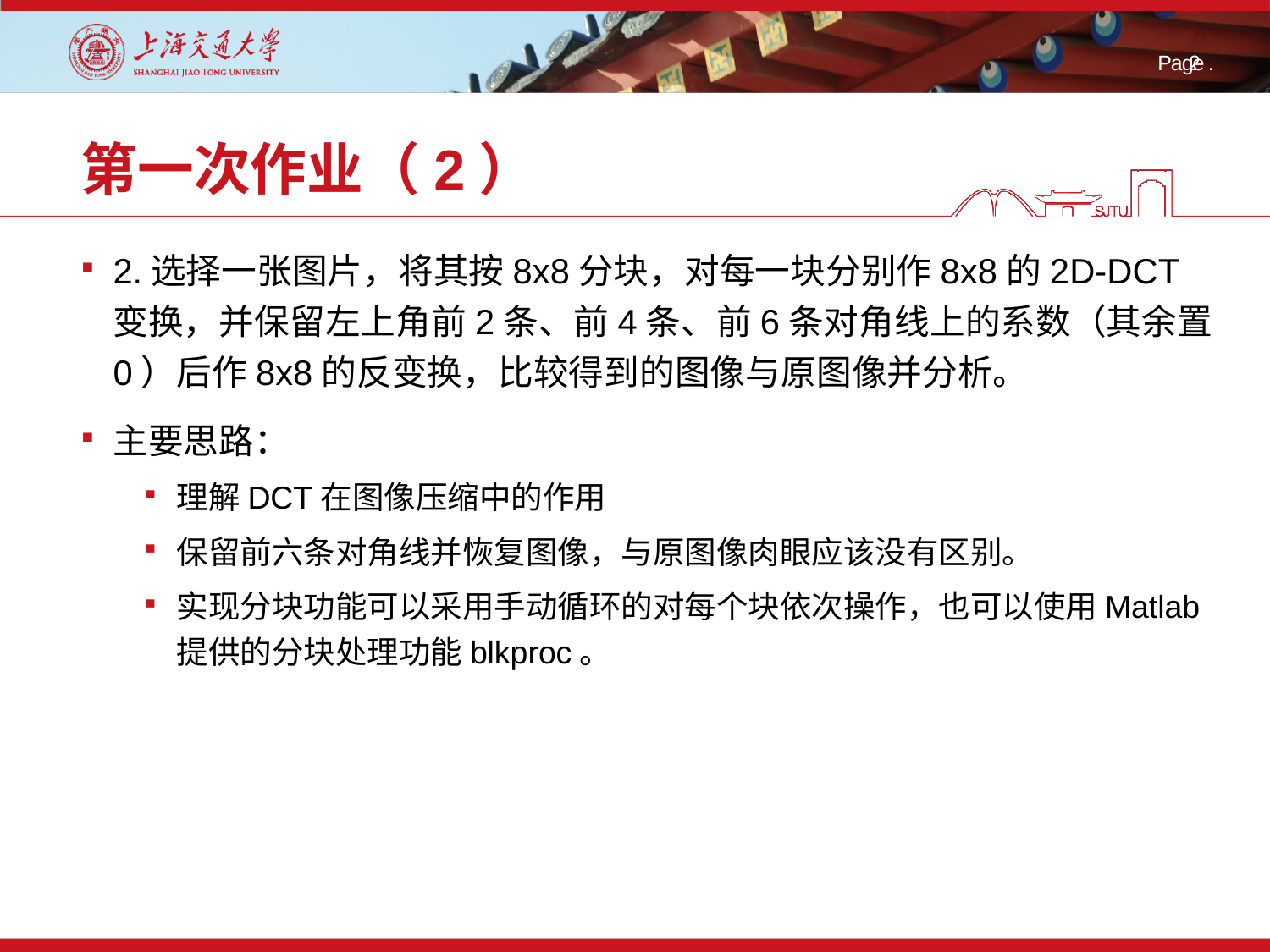

# 第一次作业（2）
2.选择一张图片，将其按8x8分块，对每一块分别作8x8的2D-DCT变换，并保留左上角前2条、前4条、前6条对角线上的系数（其余置0）后作8x8的反变换，比较得到的图像与原图像并分析。
主要思路：
理解DCT在图像压缩中的作用
保留前六条对角线并恢复图像，与原图像肉眼应该没有区别。
实现分块功能可以采用手动循环的对每个块依次操作，也可以使用Matlab提供的分块处理功能blkproc。